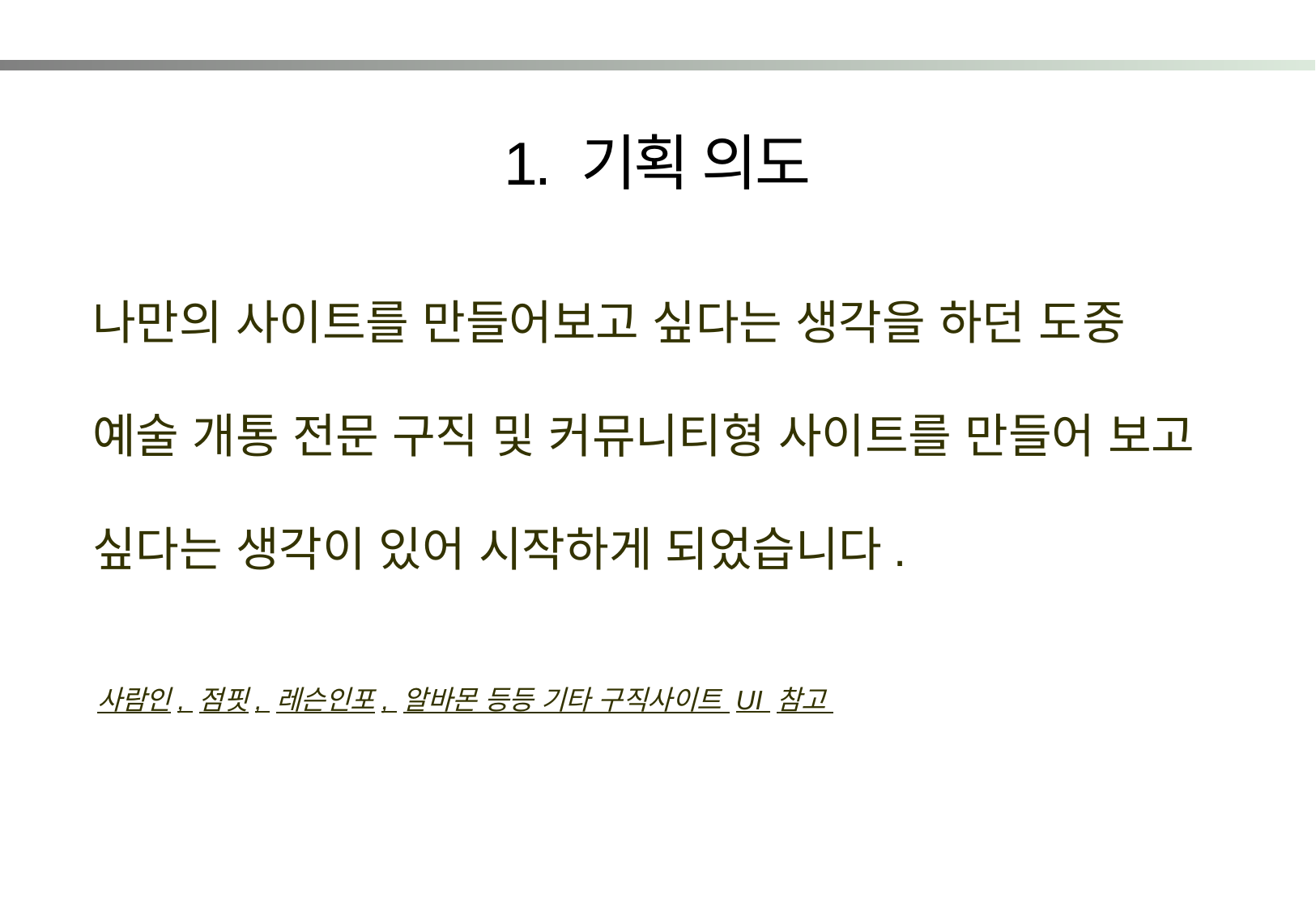

1. 기획 의도
나만의 사이트를 만들어보고 싶다는 생각을 하던 도중
예술 개통 전문 구직 및 커뮤니티형 사이트를 만들어 보고 싶다는 생각이 있어 시작하게 되었습니다.
사람인, 점핏, 레슨인포, 알바몬 등등 기타 구직사이트 UI 참고